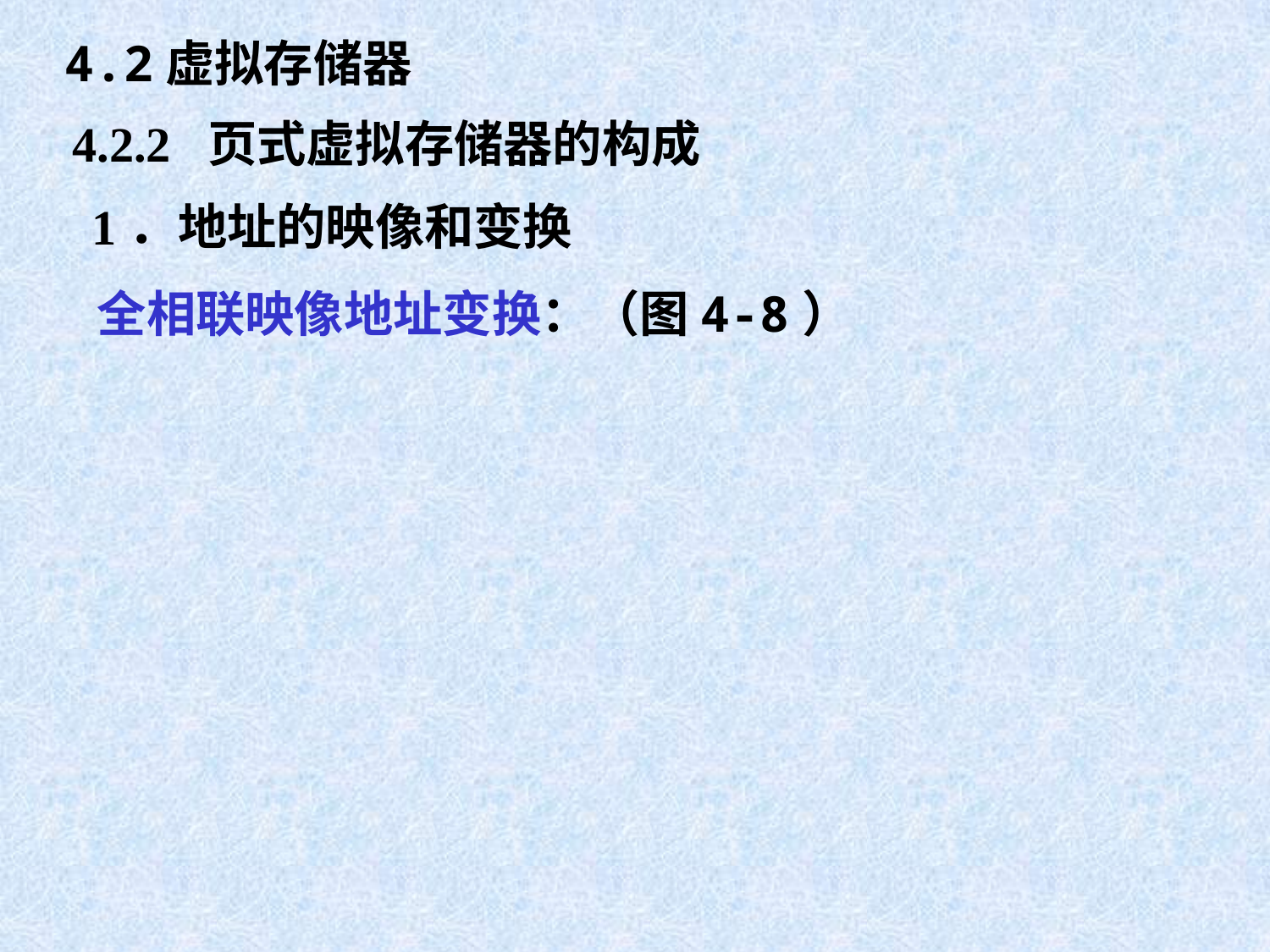

4.2虚拟存储器
4.2.2  页式虚拟存储器的构成
1．地址的映像和变换
全相联映像地址变换：（图4-8）